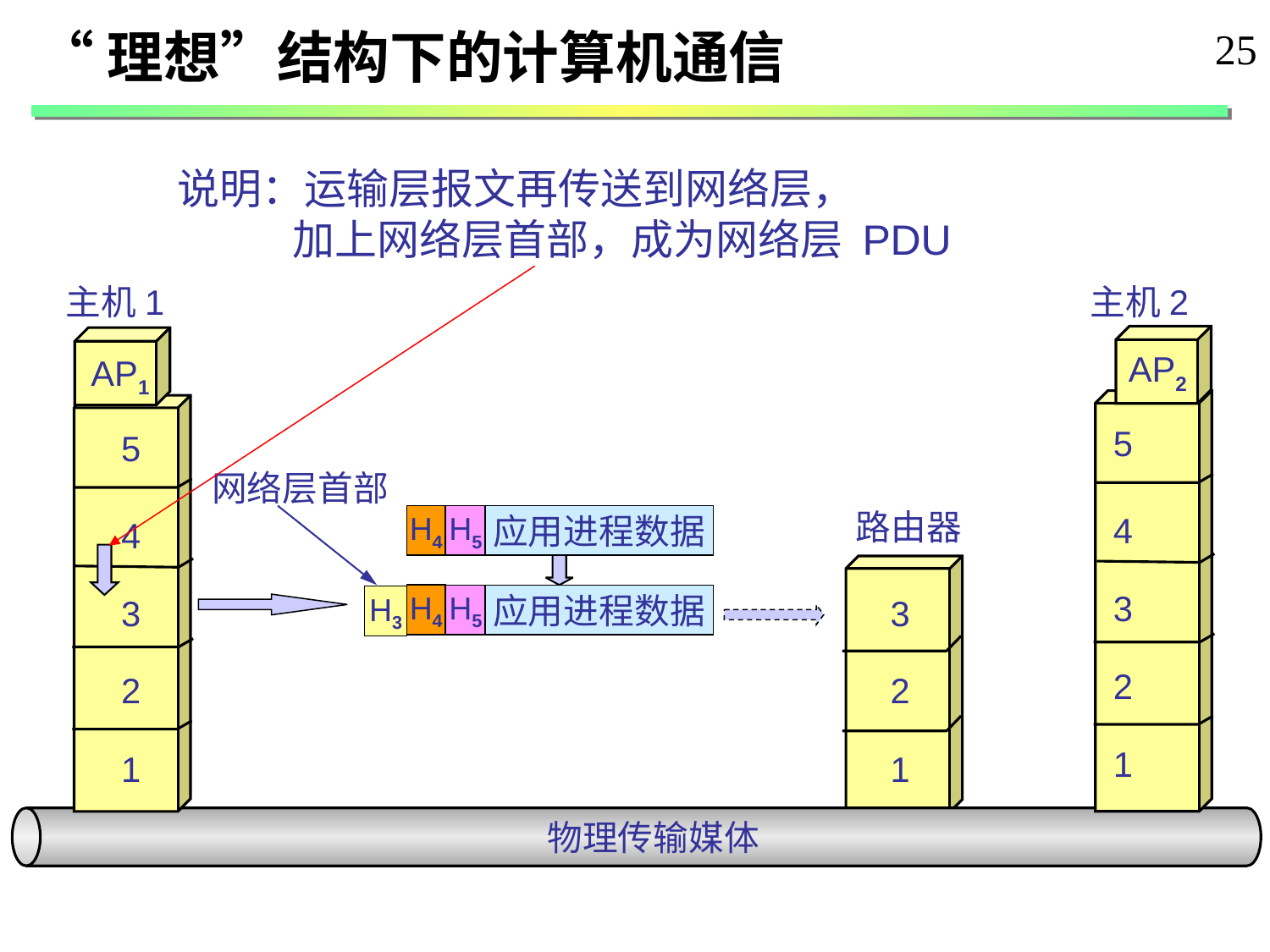

“理想”结构下的计算机通信
 25

说明：运输层报文再传送到网络层，
           加上网络层首部，成为网络层 PDU

主机 1
主机 2

AP2

5

4

3

2

1

AP1

5
网络层首部

路由器
H4

H5
应用进程数据
4

3
3
H4
H5
应用进程数据
H3

2
2

1
1
物理传输媒体